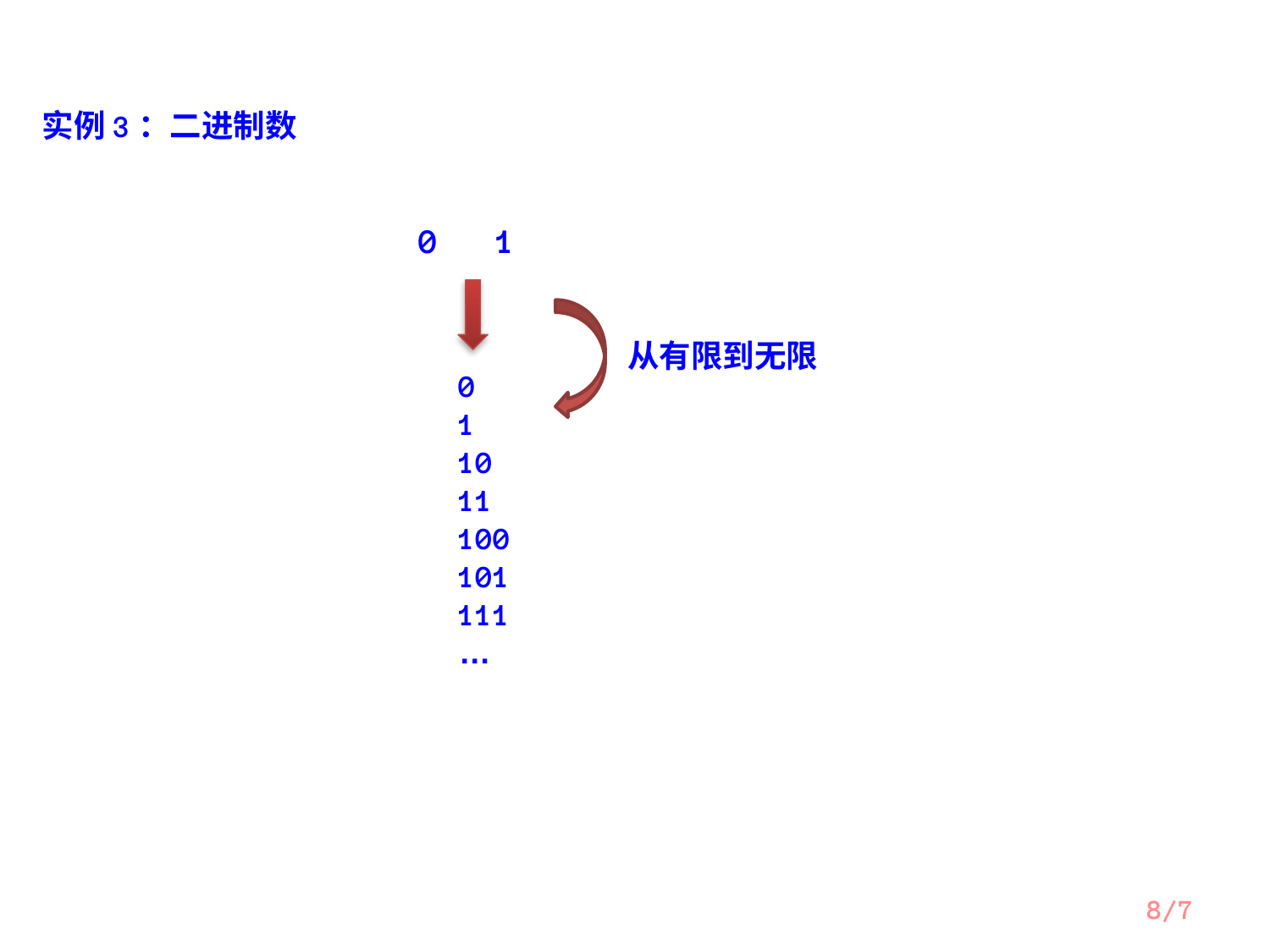

实例3：二进制数
0   1

从有限到无限
0
1
10
11
100
101
111
…
8/7